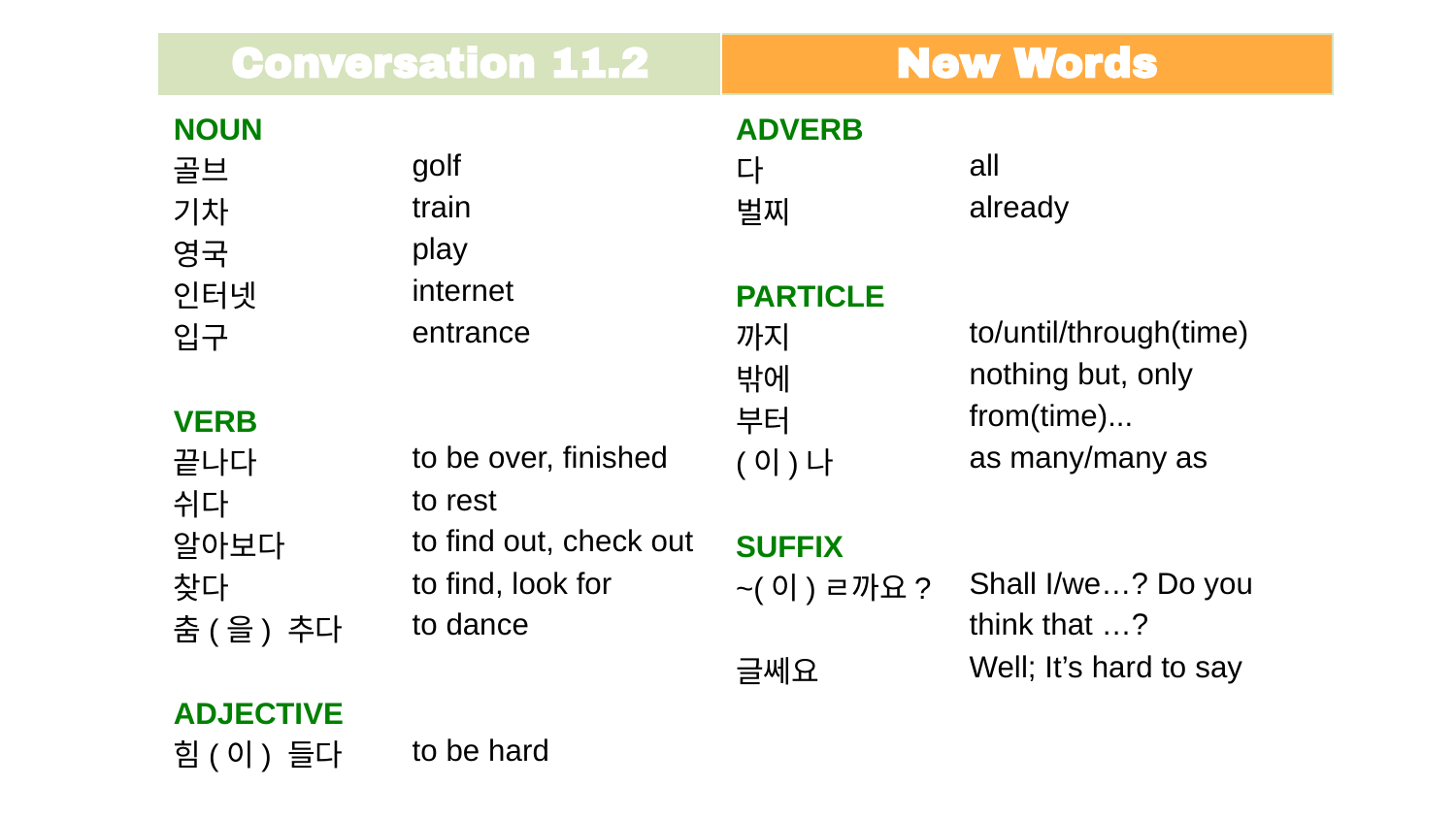

| Conversation 11.2 | New Words |
| --- | --- |

golf
train
play
internet
entrance

to be over, finished
to rest
to find out, check out
to find, look for
to dance

to be hard
NOUN
골브
기차
영국
인터넷
입구

VERB
끝나다
쉬다
알아보다
찾다
춤(을) 추다

ADJECTIVE
힘(이) 들다

ADVERB
다
벌찌

PARTICLE
까지
밖에
부터
(이)나

SUFFIX
~(이)ㄹ까요?

글쎄요

all
already

to/until/through(time)
nothing but, only
from(time)...
as many/many as

Shall I/we…? Do you think that …?
Well; It’s hard to say